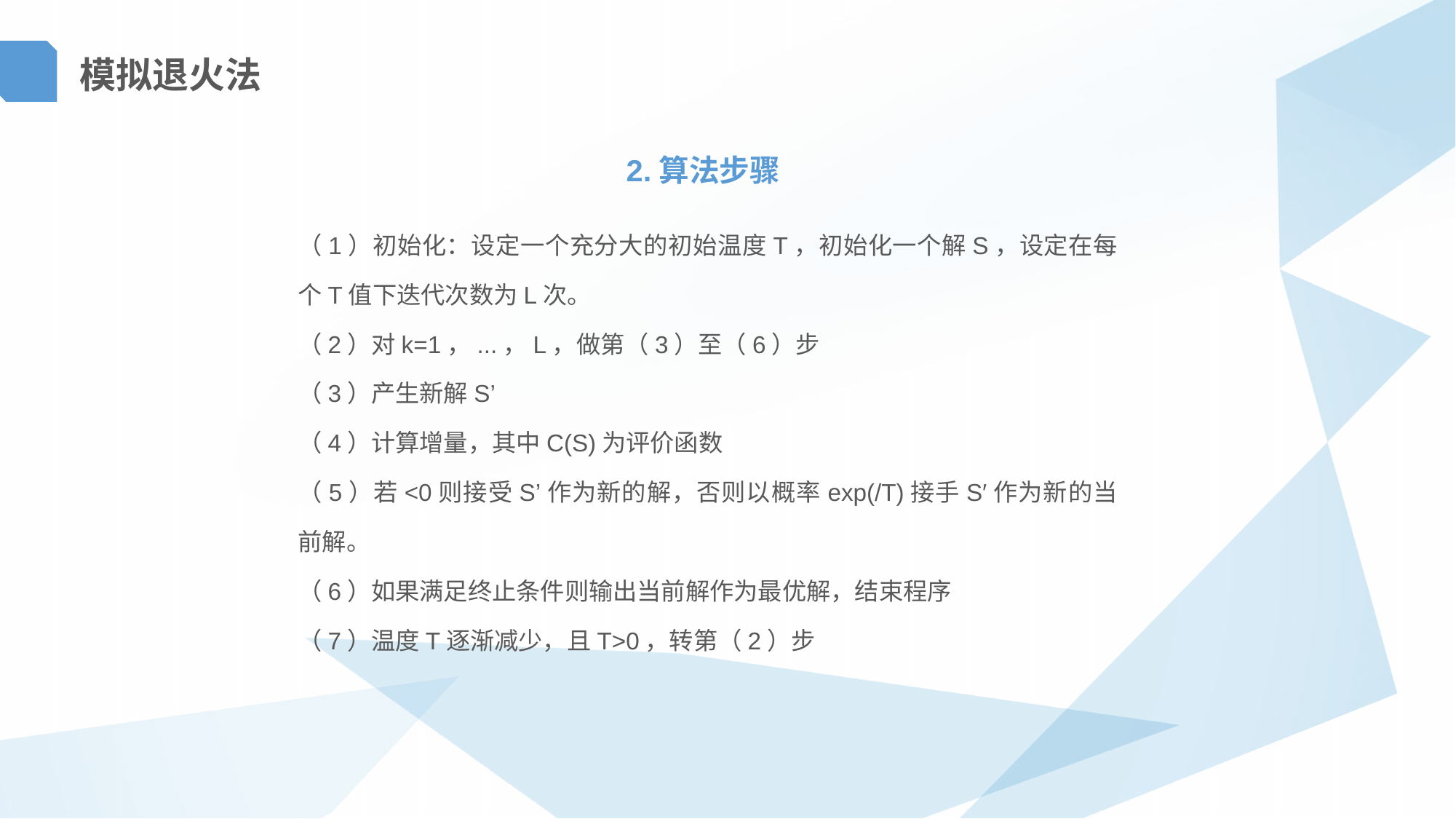

模拟退火法
2.算法步骤
（1）初始化：设定一个充分大的初始温度T，初始化一个解S，设定在每个T值下迭代次数为L次。
（2）对k=1，...，L，做第（3）至（6）步
（3）产生新解S’
（4）计算增量，其中C(S)为评价函数
（5）若<0则接受S’作为新的解，否则以概率exp(/T)接手S′作为新的当前解。
（6）如果满足终止条件则输出当前解作为最优解，结束程序
（7）温度T逐渐减少，且T>0，转第（2）步